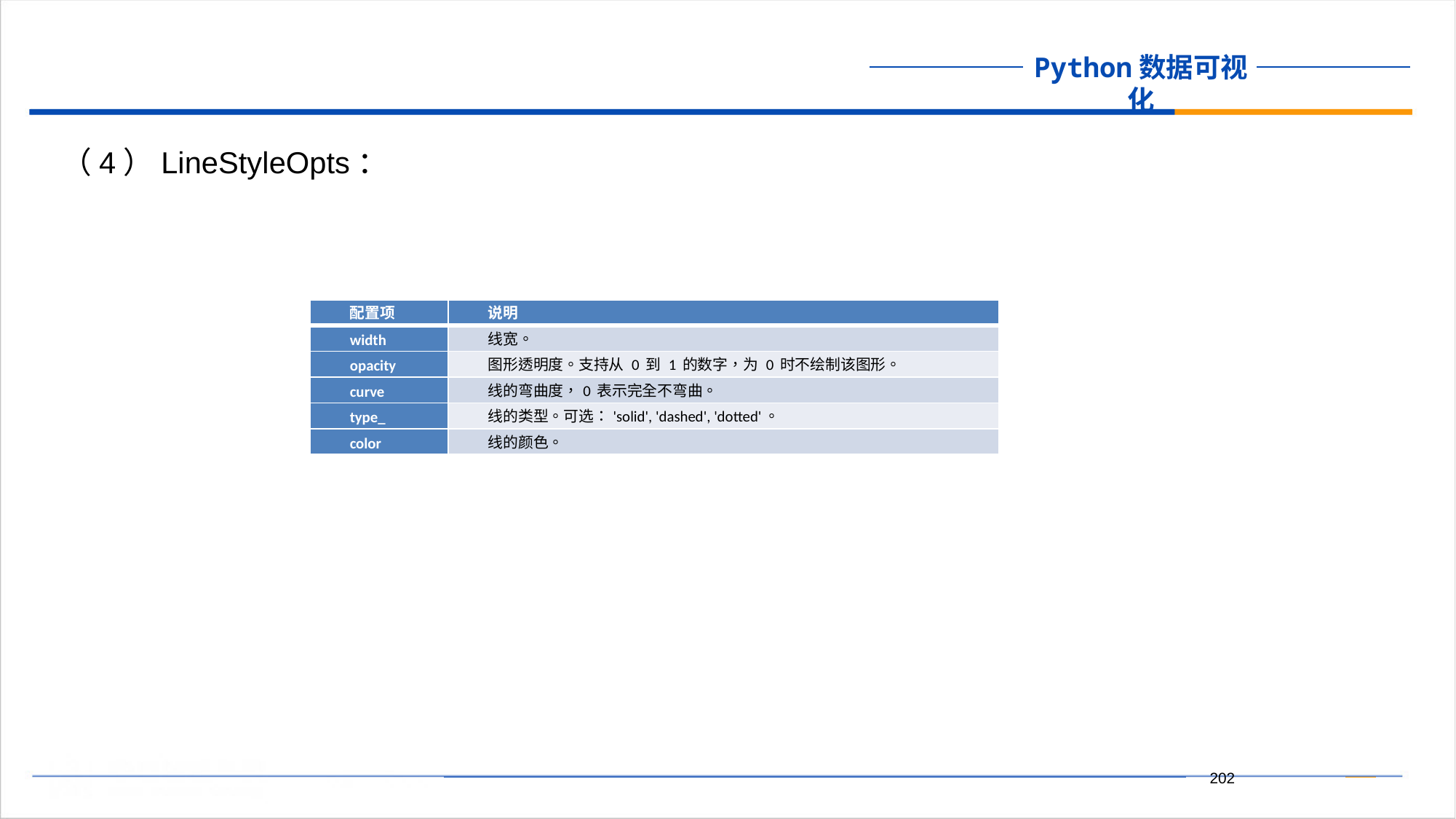

（4）LineStyleOpts：
| 配置项 | 说明 |
| --- | --- |
| width | 线宽。 |
| opacity | 图形透明度。支持从 0 到 1 的数字，为 0 时不绘制该图形。 |
| curve | 线的弯曲度，0 表示完全不弯曲。 |
| type\_ | 线的类型。可选：'solid', 'dashed', 'dotted'。 |
| color | 线的颜色。 |